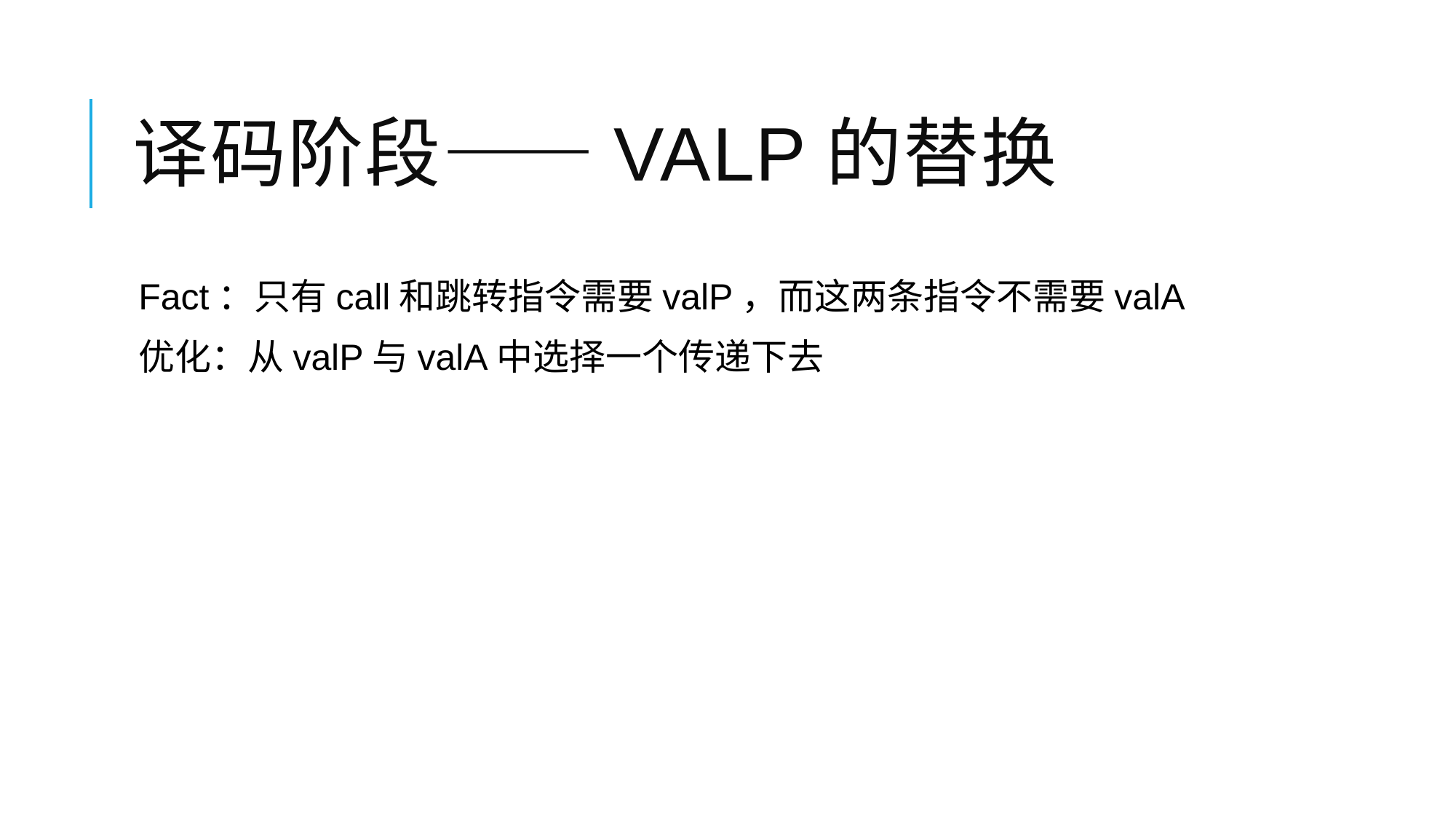

# 译码阶段——valp的替换
Fact：只有call和跳转指令需要valP，而这两条指令不需要valA
优化：从valP与valA中选择一个传递下去